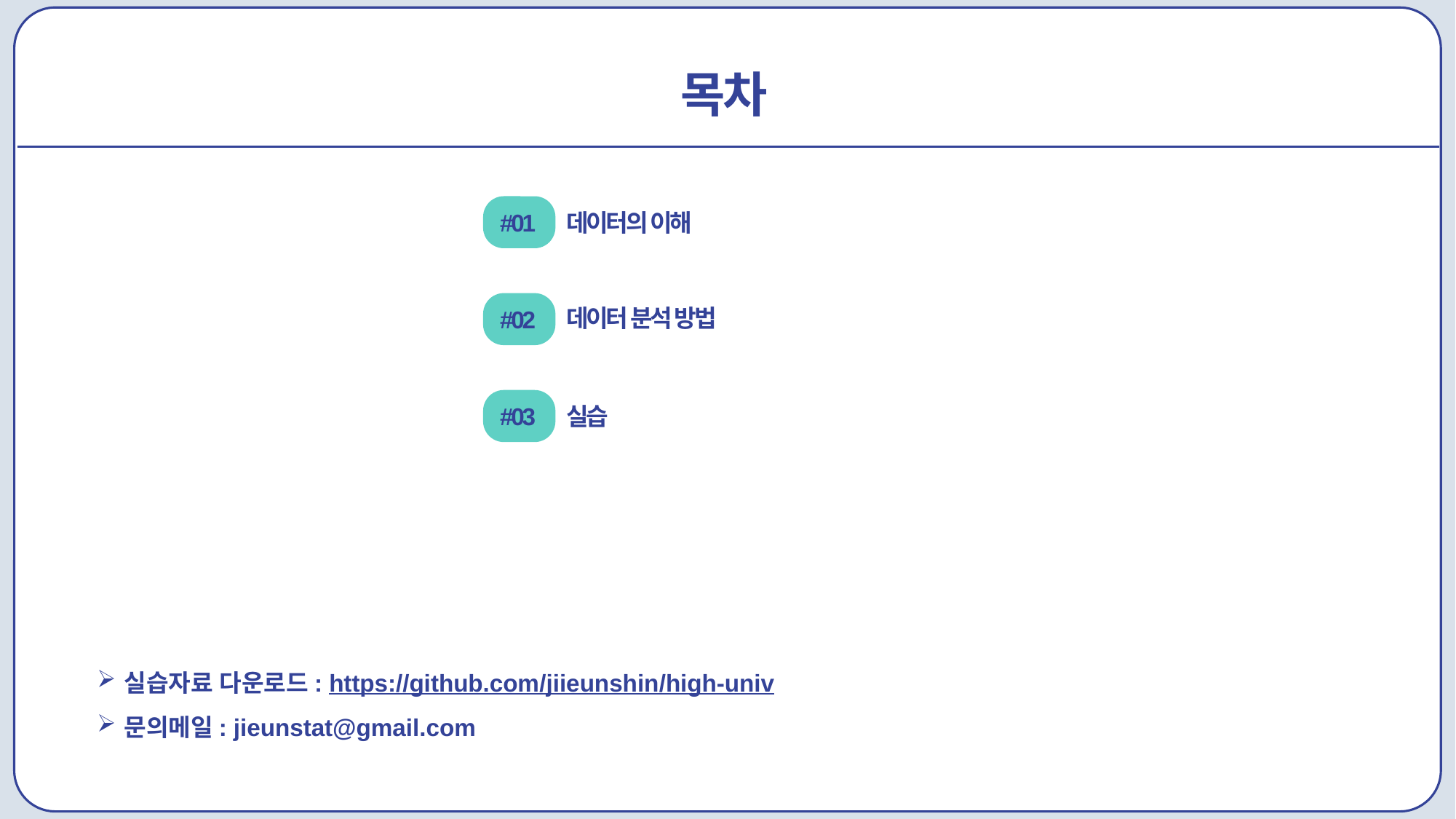

목차
#01
데이터의 이해
#02
데이터 분석 방법
#03
실습
실습자료 다운로드: https://github.com/jiieunshin/high-univ
문의메일: jieunstat@gmail.com